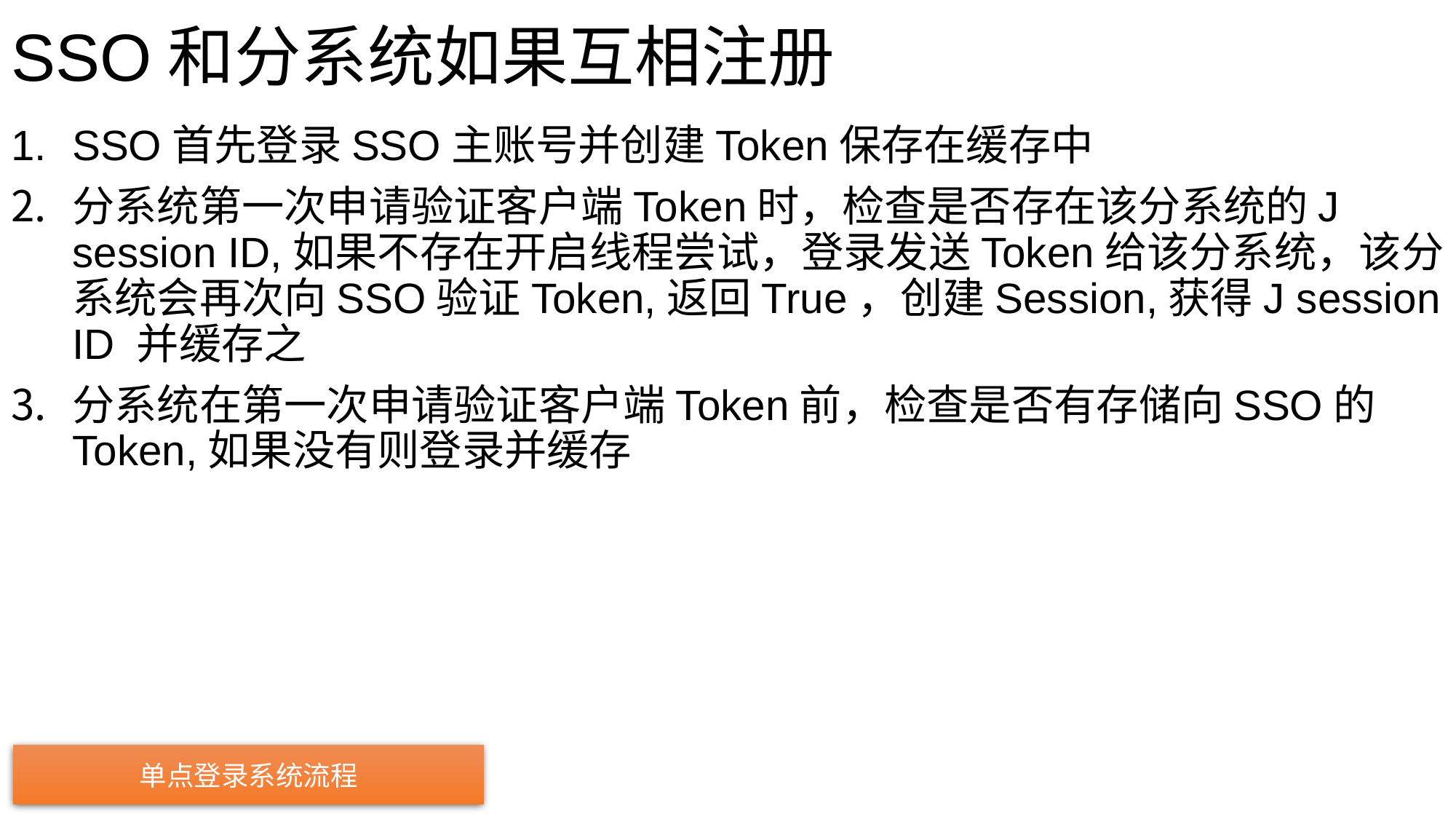

# SSO和分系统如果互相注册
SSO首先登录SSO主账号并创建Token保存在缓存中
分系统第一次申请验证客户端Token时，检查是否存在该分系统的J session ID,如果不存在开启线程尝试，登录发送Token给该分系统，该分系统会再次向SSO验证Token,返回True，创建Session,获得J session ID 并缓存之
分系统在第一次申请验证客户端Token前，检查是否有存储向SSO的Token,如果没有则登录并缓存
单点登录系统流程